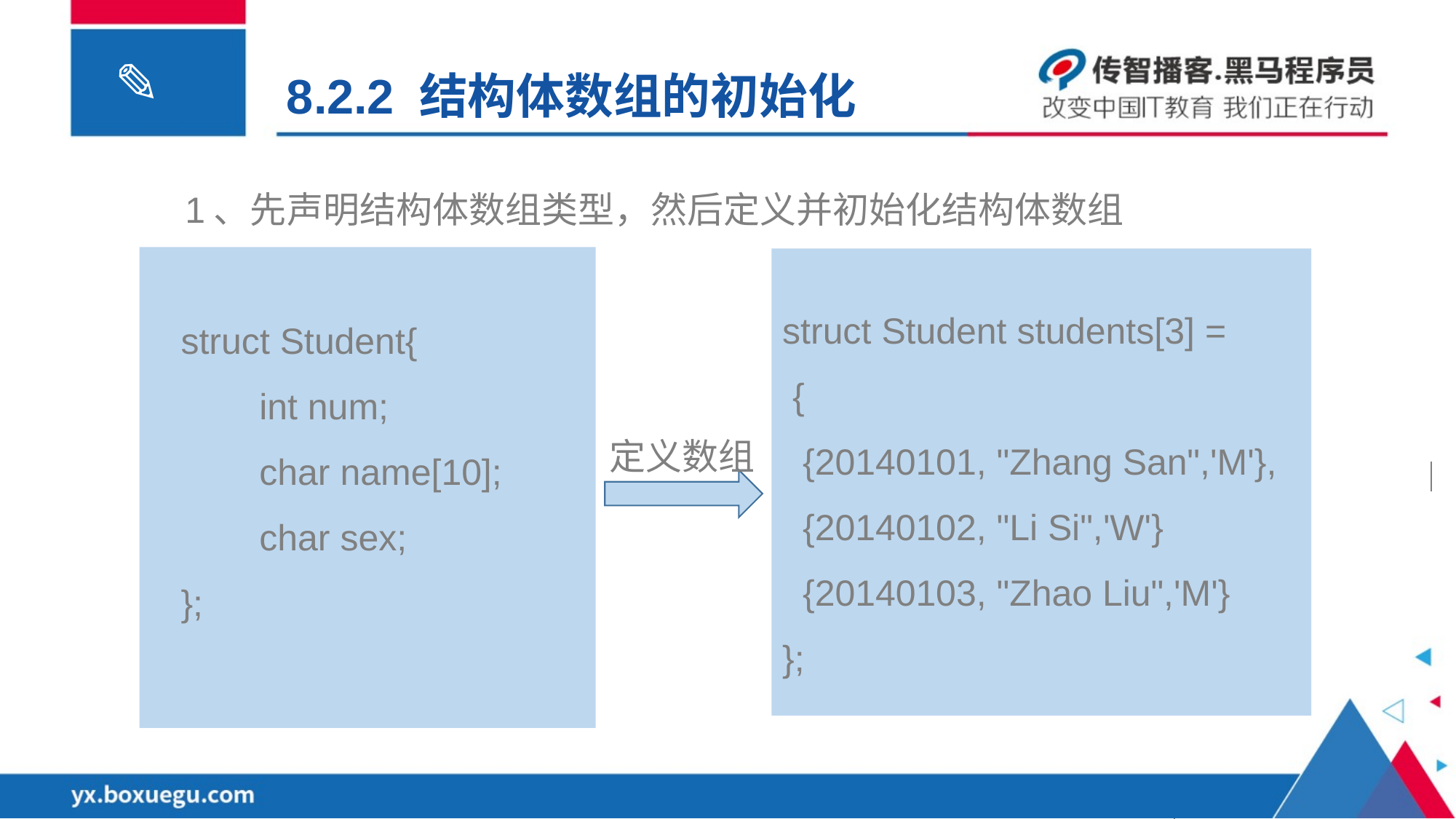

8.2.2 结构体数组的初始化
1、先声明结构体数组类型，然后定义并初始化结构体数组

   struct Student{
	int num;
	char name[10];
	char sex;
   };
struct Student students[3] =
 {
  {20140101, "Zhang San",'M'},
  {20140102, "Li Si",'W'}
  {20140103, "Zhao Liu",'M'}
};
定义数组